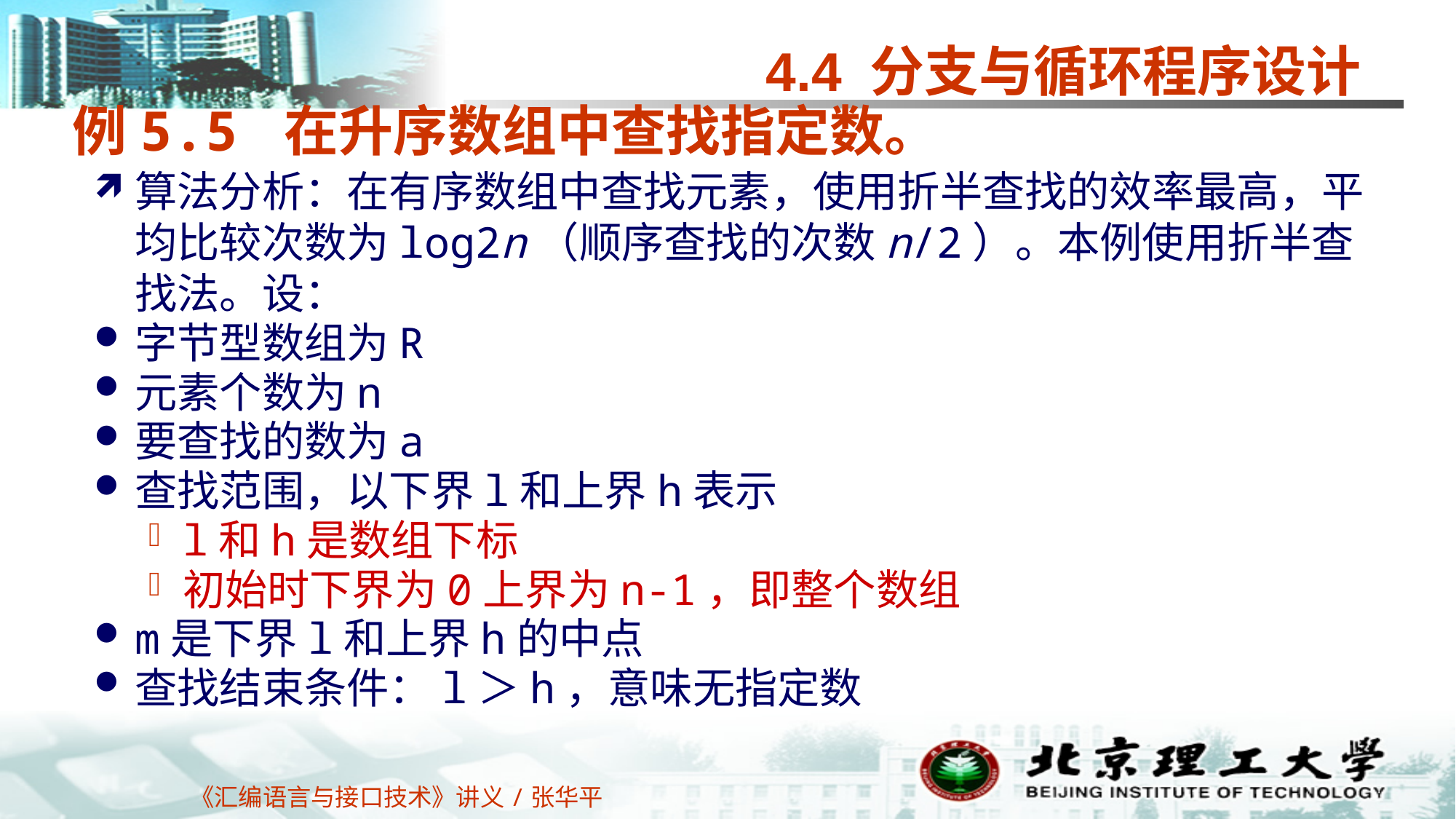

4.4 分支与循环程序设计
例5.5 在升序数组中查找指定数。
算法分析：在有序数组中查找元素，使用折半查找的效率最高，平均比较次数为log2n（顺序查找的次数n/2）。本例使用折半查找法。设：
字节型数组为R
元素个数为n
要查找的数为a
查找范围，以下界l和上界h表示
l和h是数组下标
初始时下界为0上界为n-1，即整个数组
m是下界l和上界h的中点
查找结束条件：l＞h，意味无指定数